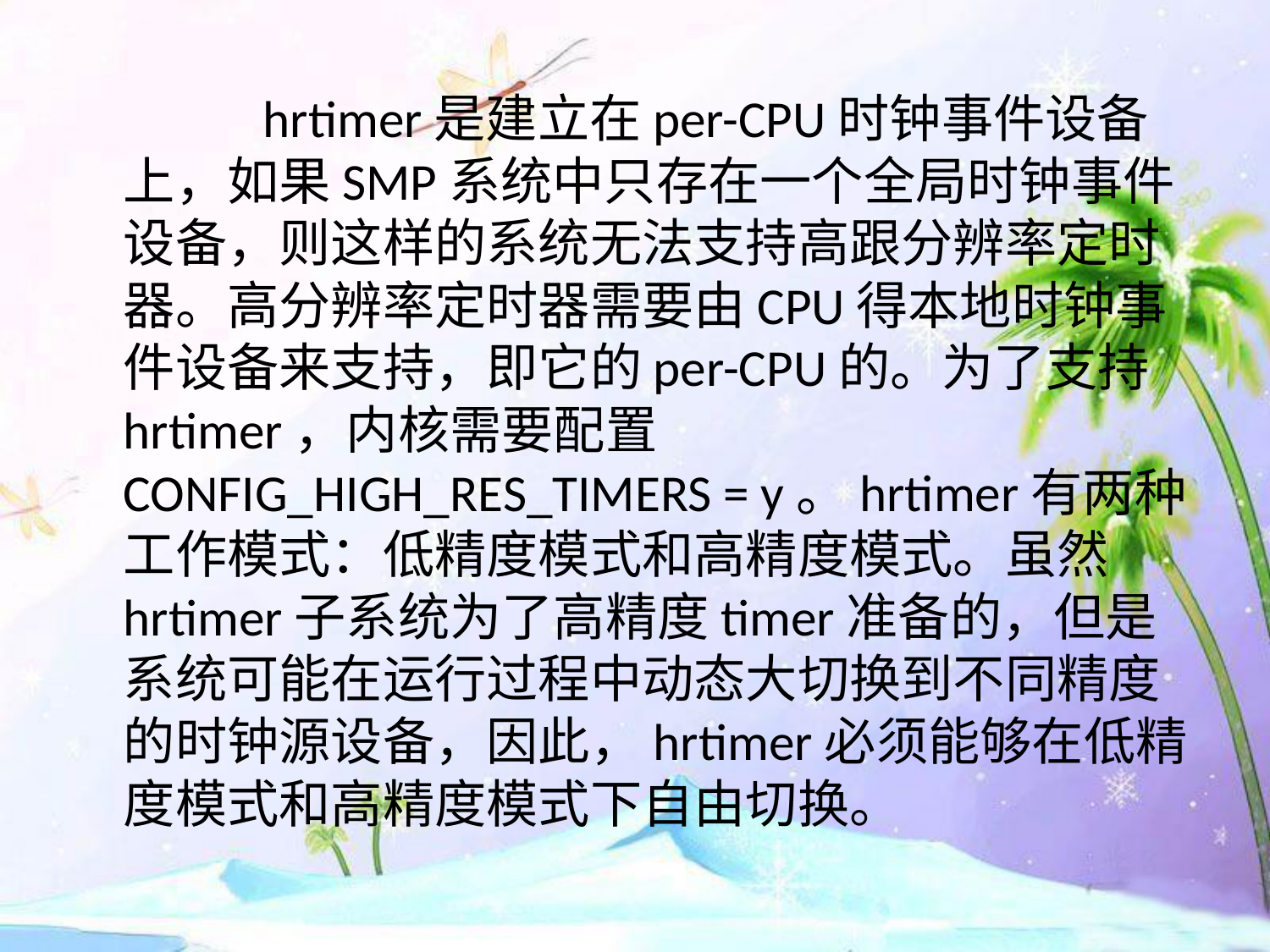

hrtimer是建立在per-CPU时钟事件设备上，如果SMP系统中只存在一个全局时钟事件设备，则这样的系统无法支持高跟分辨率定时器。高分辨率定时器需要由CPU得本地时钟事件设备来支持，即它的per-CPU的。为了支持hrtimer，内核需要配置CONFIG_HIGH_RES_TIMERS = y。hrtimer有两种工作模式：低精度模式和高精度模式。虽然hrtimer子系统为了高精度timer准备的，但是系统可能在运行过程中动态大切换到不同精度的时钟源设备，因此，hrtimer必须能够在低精度模式和高精度模式下自由切换。